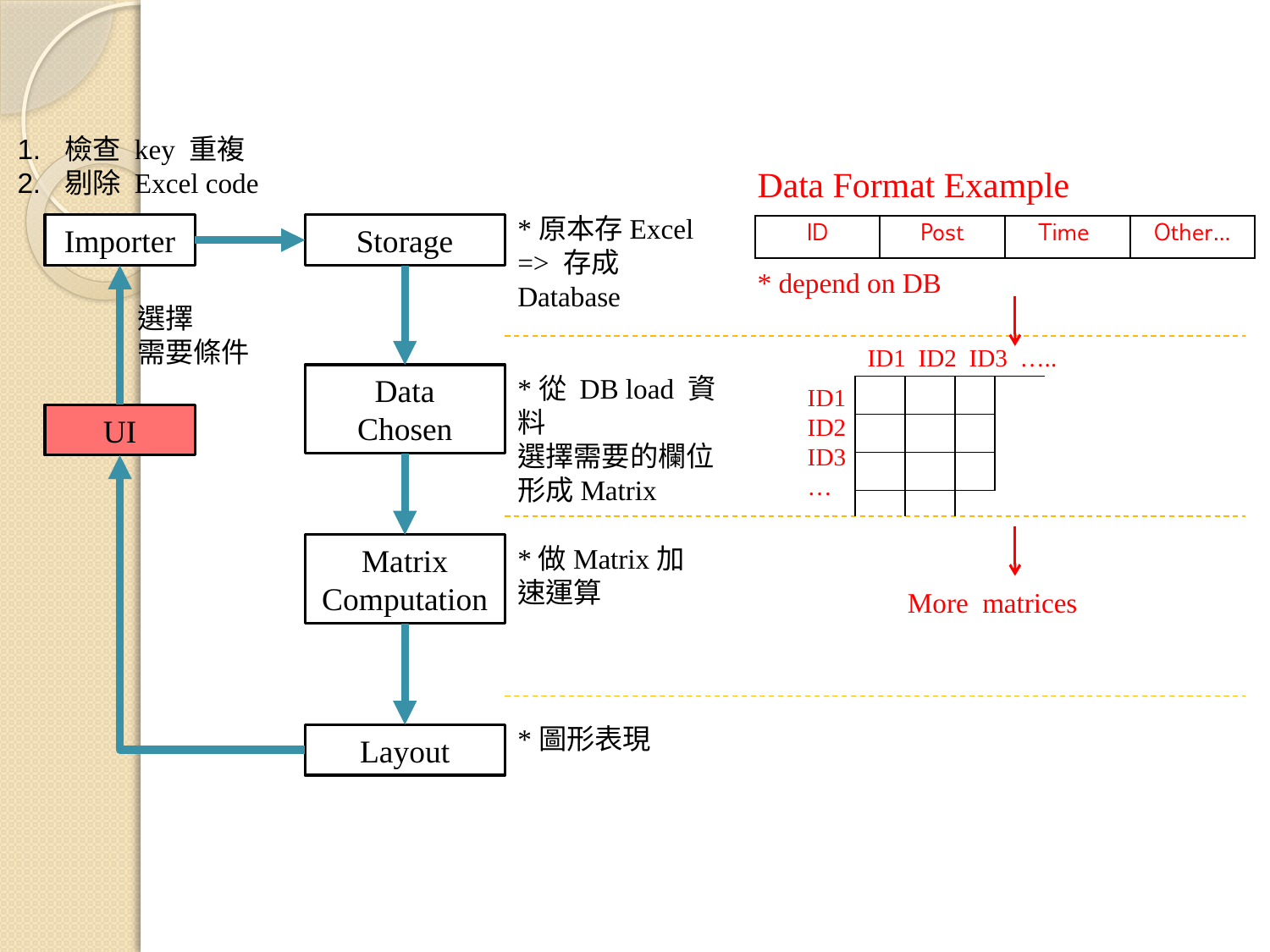

檢查 key 重複
剔除 Excel code
Data Format Example
*原本存Excel
=> 存成Database
Importer
Storage
| ID | Post | Time | Other… |
| --- | --- | --- | --- |
* depend on DB
選擇
需要條件
ID1  ID2  ID3  …..
Data
Chosen
*從 DB load 資料
選擇需要的欄位
形成Matrix
ID1
ID2
ID3
…
|  |  |  |
| --- | --- | --- |
|  |  |  |
|  |  |  |
UI
Matrix
Computation
*做Matrix加速運算
More  matrices
*圖形表現
Layout